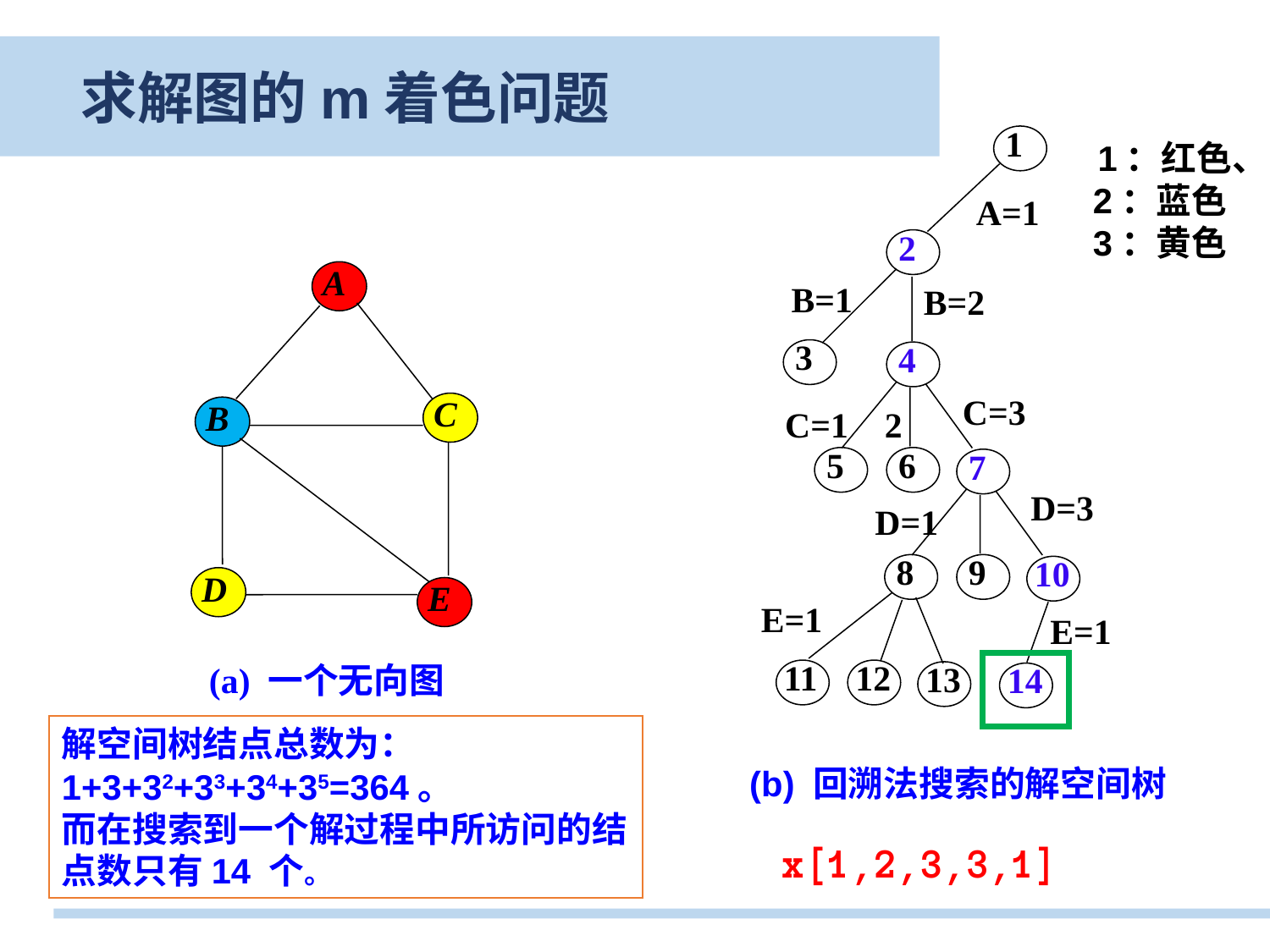

求解图的m着色问题
1

A=1
2

B=1
B=2
3
4

C=3
C=1
2
5
6
7

D=3

D=1
8
9
10

E=1
E=1
11
12
13
14
 1：红色、2：蓝色
3：黄色
A

C
B

D
E

(a) 一个无向图

解空间树结点总数为：1+3+32+33+34+35=364。
而在搜索到一个解过程中所访问的结点数只有14 个。
(b) 回溯法搜索的解空间树
x[1,2,3,3,1]